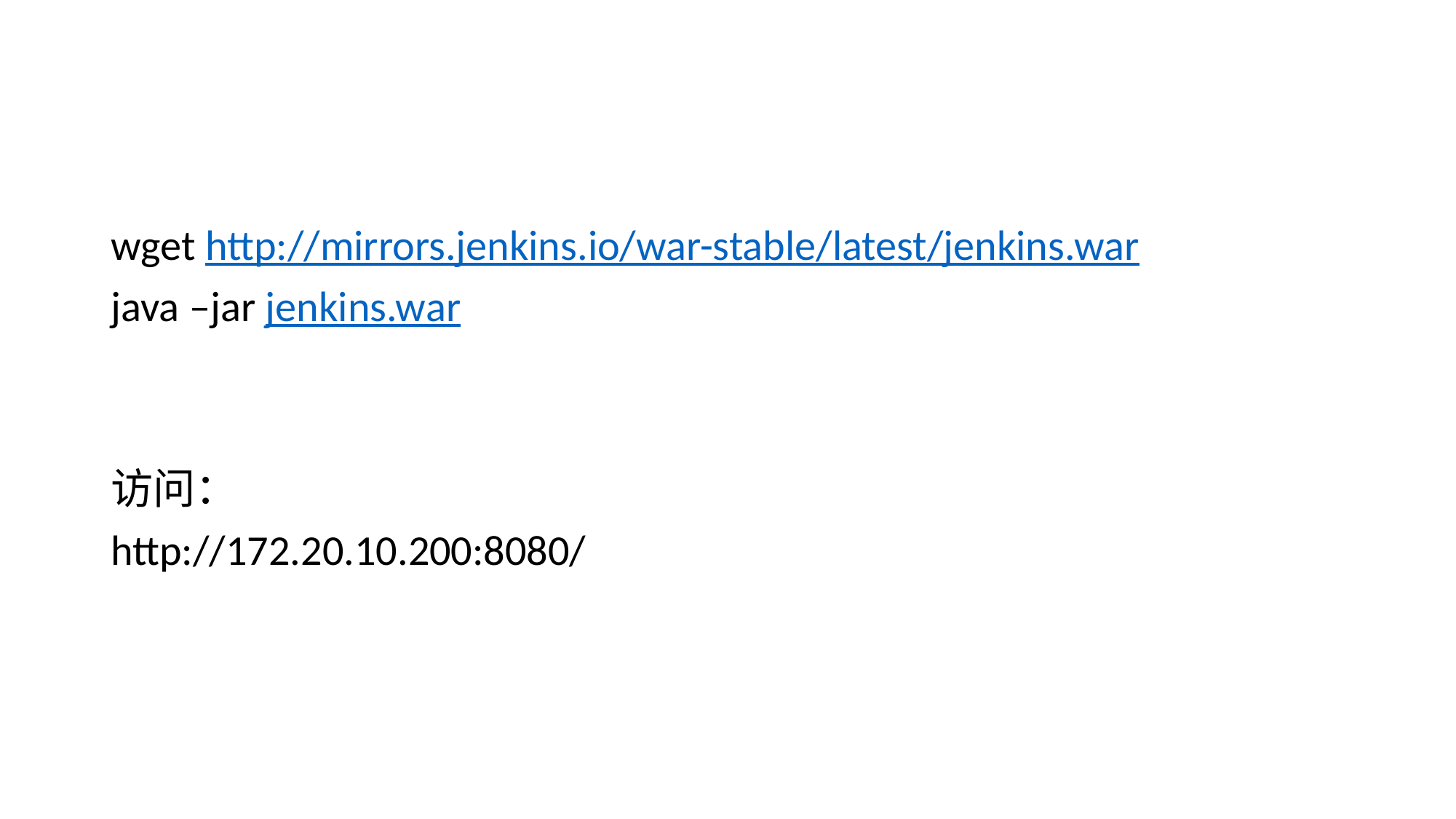

#
wget http://mirrors.jenkins.io/war-stable/latest/jenkins.war
java –jar jenkins.war

访问：
http://172.20.10.200:8080/